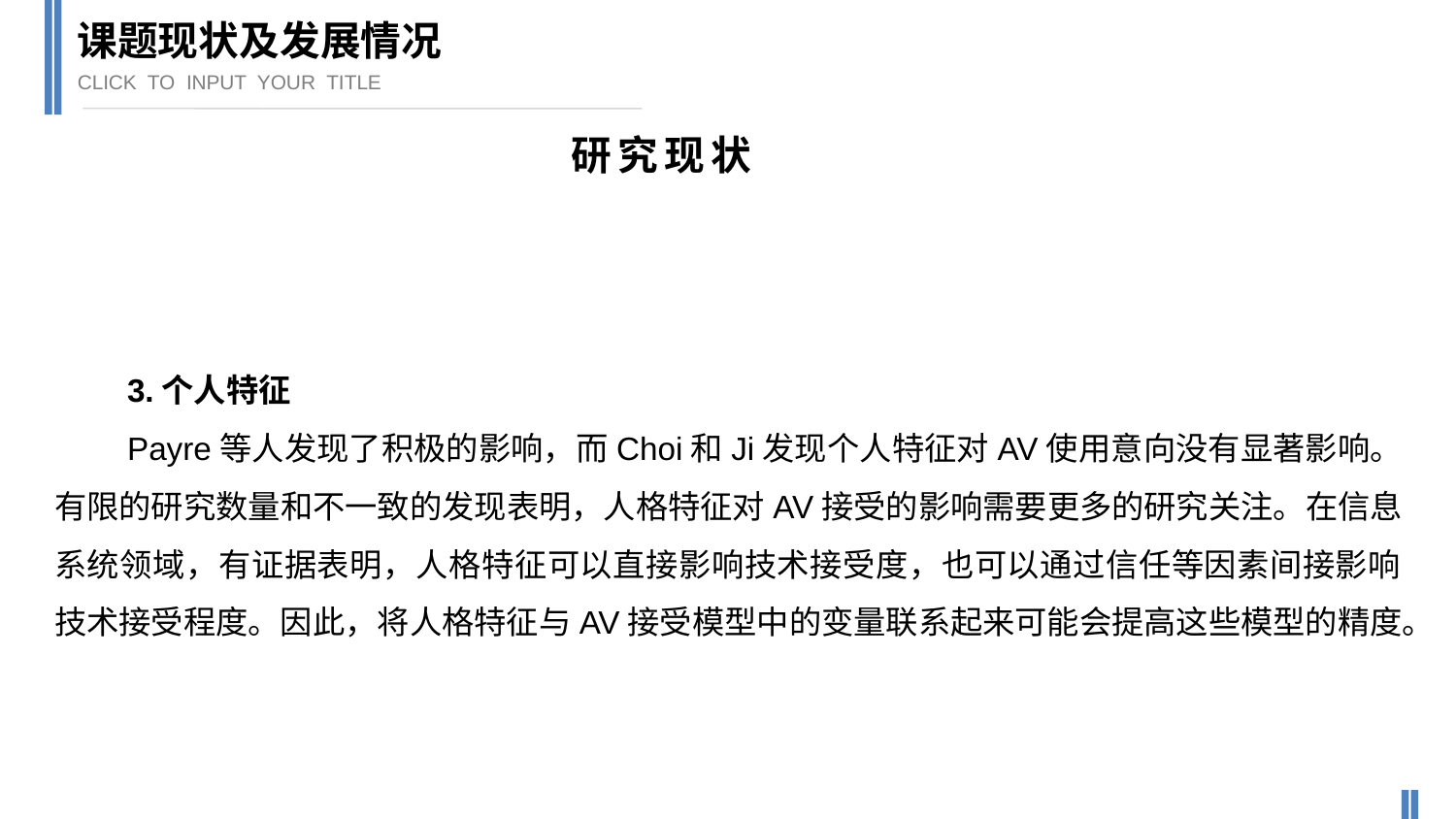

课题现状及发展情况
CLICK  TO  INPUT  YOUR  TITLE
研究现状
3.个人特征
Payre等人发现了积极的影响，而Choi和Ji发现个人特征对AV使用意向没有显著影响。有限的研究数量和不一致的发现表明，人格特征对AV接受的影响需要更多的研究关注。在信息系统领域，有证据表明，人格特征可以直接影响技术接受度，也可以通过信任等因素间接影响技术接受程度。因此，将人格特征与AV接受模型中的变量联系起来可能会提高这些模型的精度。